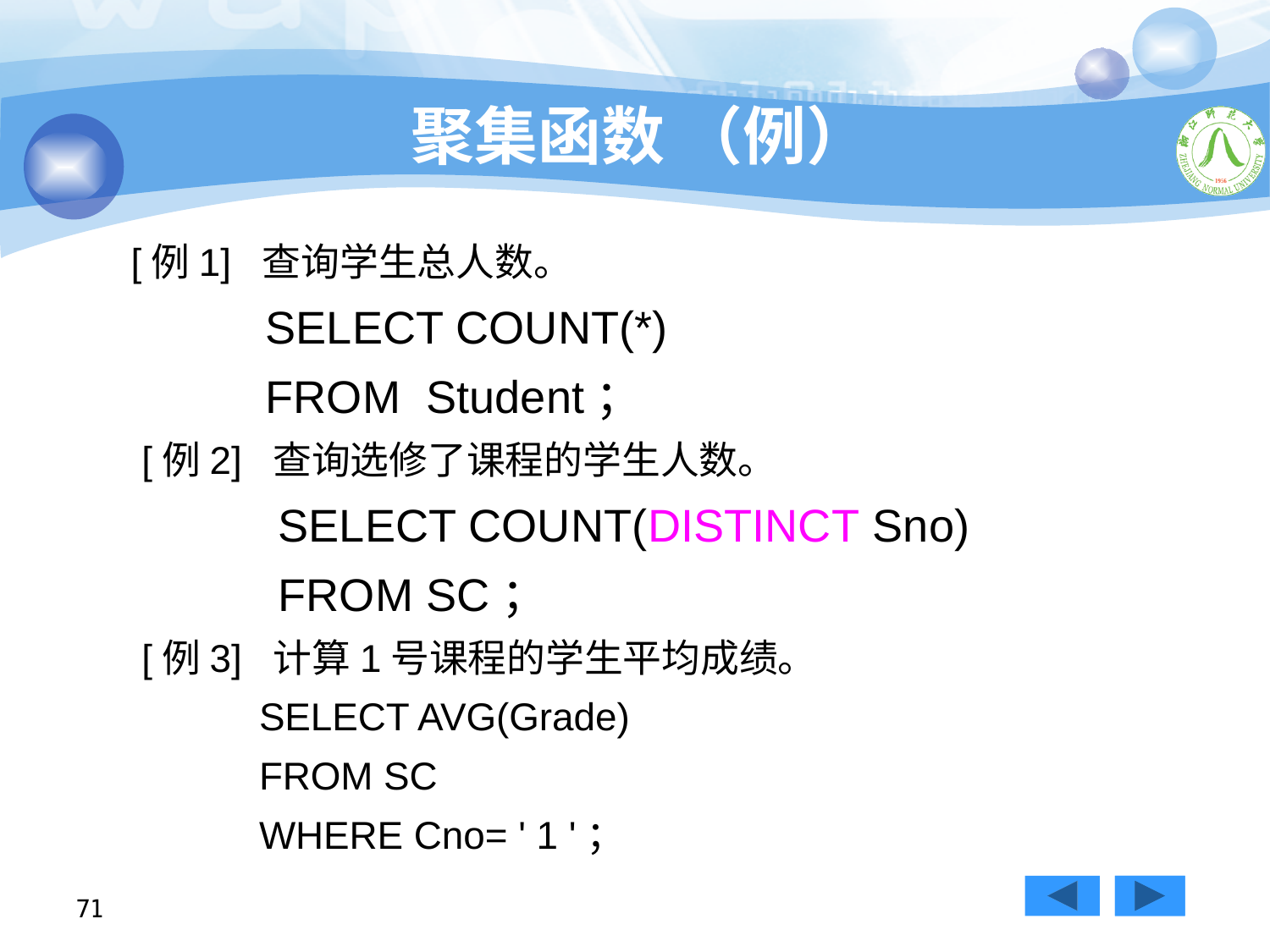

# 聚集函数 （例）
    [例1]  查询学生总人数。
    SELECT COUNT(*)
    FROM  Student；
     [例2]  查询选修了课程的学生人数。
     SELECT COUNT(DISTINCT Sno)
     FROM SC；
     [例3]  计算1号课程的学生平均成绩。
          SELECT AVG(Grade)
          FROM SC
          WHERE Cno= ' 1 '；
71